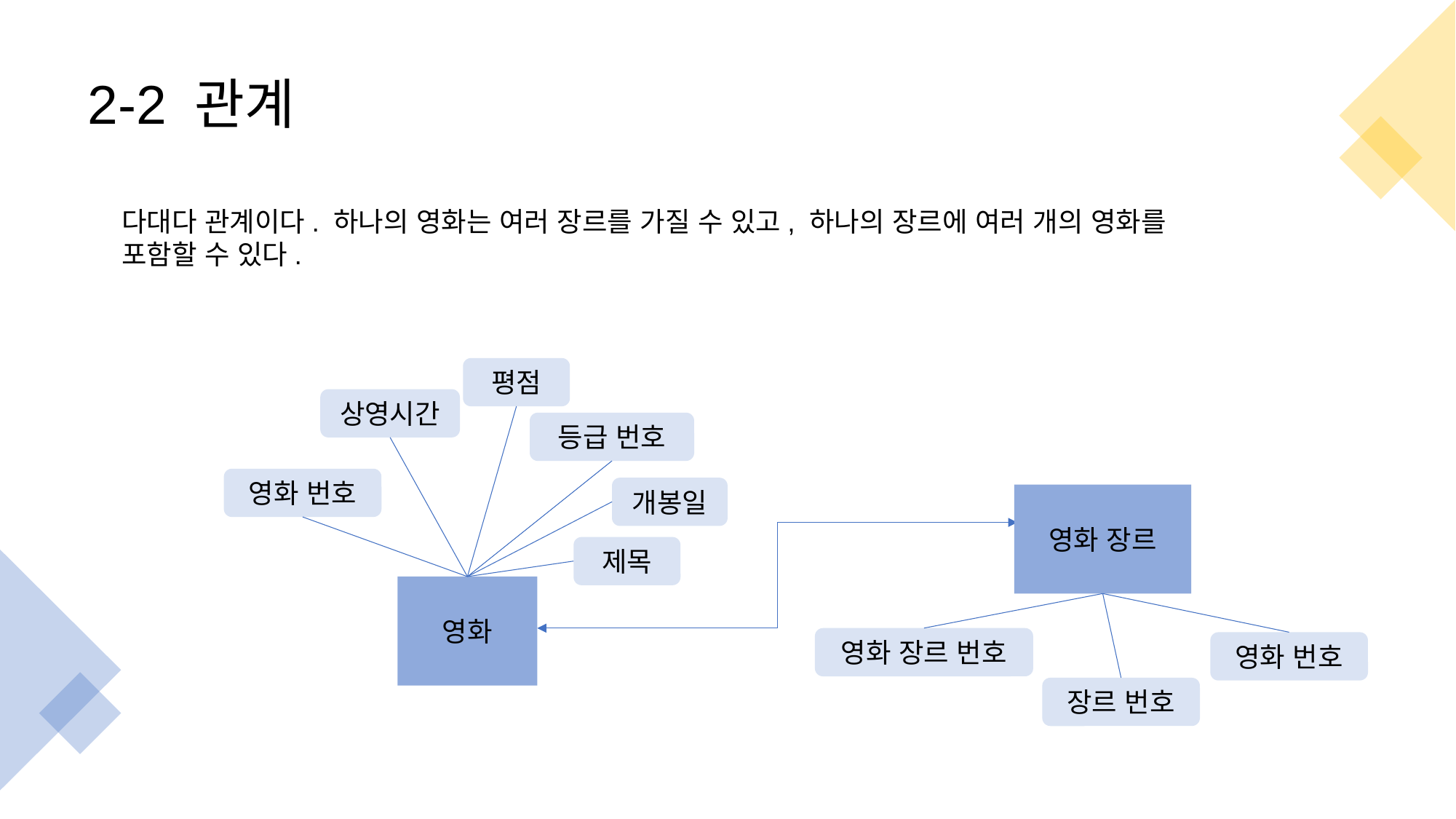

# 2-2 관계
다대다 관계이다. 하나의 영화는 여러 장르를 가질 수 있고, 하나의 장르에 여러 개의 영화를 포함할 수 있다.

평점
상영시간
등급 번호
영화 번호
개봉일
제목

영화

영화 장르

영화 장르 번호
영화 번호
장르 번호